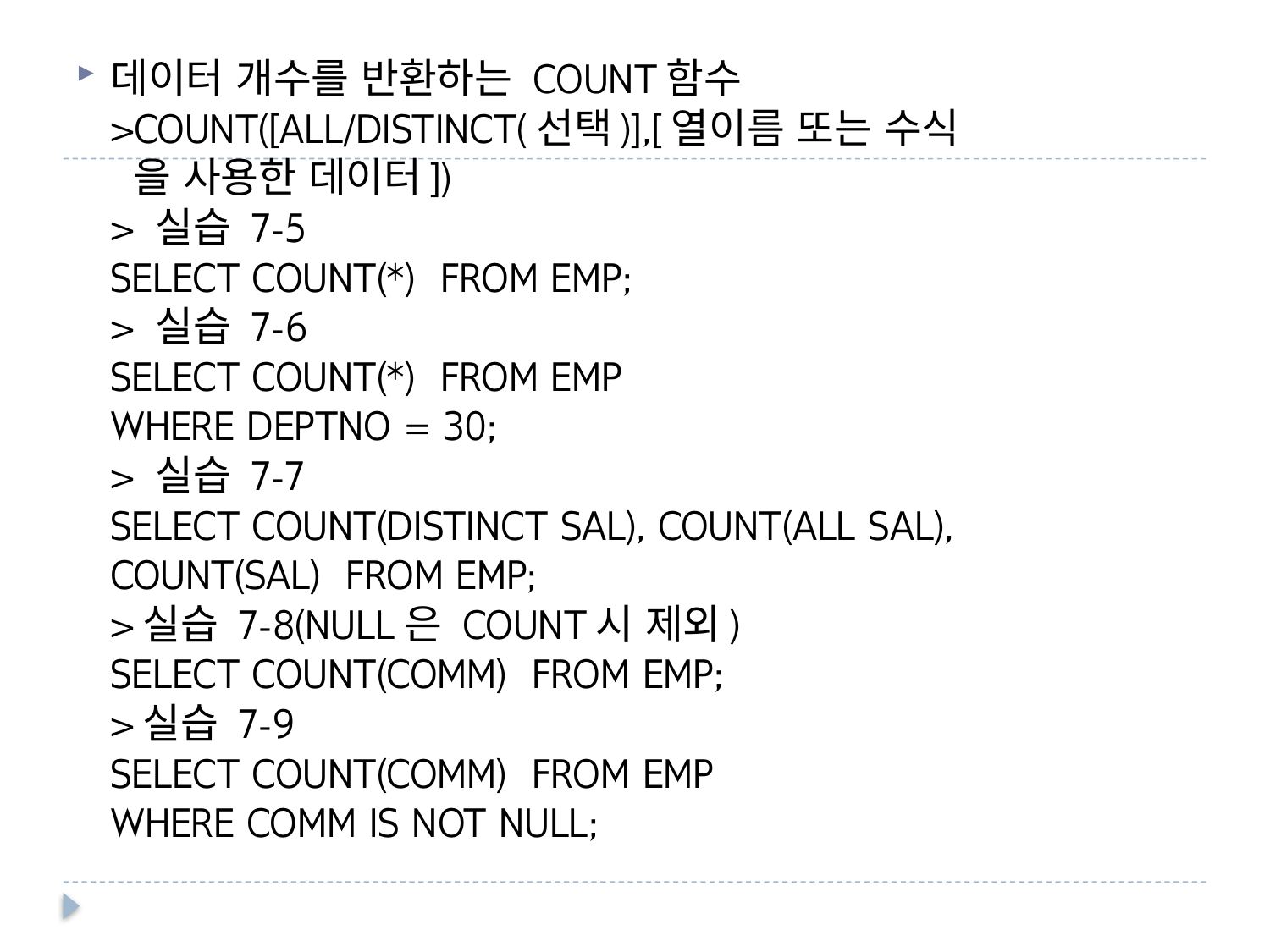

데이터 개수를 반환하는 COUNT함수
>COUNT([ALL/DISTINCT(선택)],[열이름 또는 수식
  을 사용한 데이터])
> 실습 7-5
SELECT COUNT(*)  FROM EMP;
> 실습 7-6
SELECT COUNT(*)  FROM EMP
WHERE DEPTNO = 30;
> 실습 7-7
SELECT COUNT(DISTINCT SAL), COUNT(ALL SAL),       COUNT(SAL)  FROM EMP;
>실습 7-8(NULL은 COUNT시 제외)
SELECT COUNT(COMM)  FROM EMP;
>실습 7-9
SELECT COUNT(COMM)  FROM EMP
WHERE COMM IS NOT NULL;